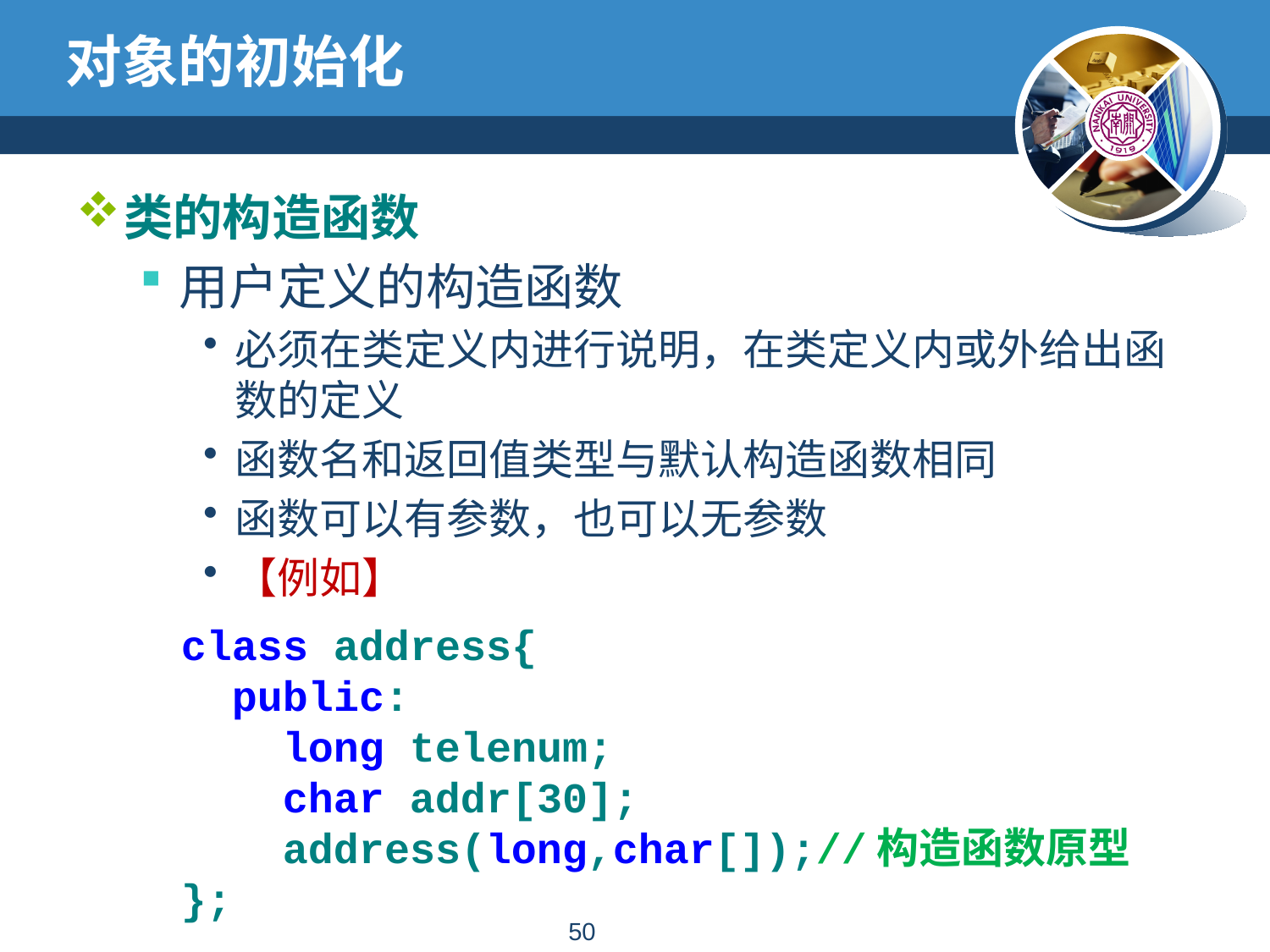

# 对象的初始化
类的构造函数
用户定义的构造函数
必须在类定义内进行说明，在类定义内或外给出函数的定义
函数名和返回值类型与默认构造函数相同
函数可以有参数，也可以无参数
【例如】
class address{
  public:
    long telenum;
    char addr[30];
    address(long,char[]);//构造函数原型
};
50